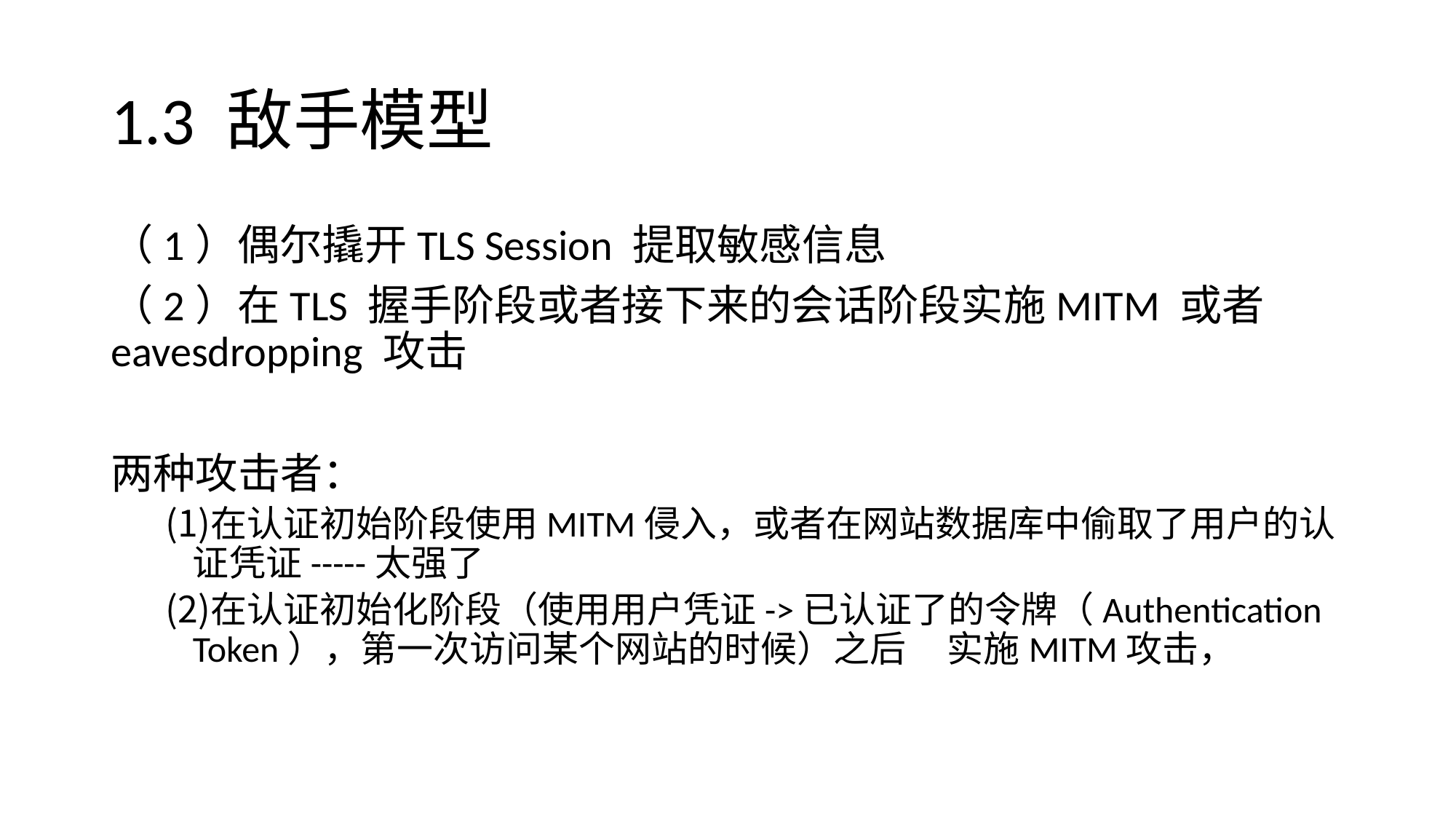

# 1.3 敌手模型
（1）偶尔撬开TLS Session 提取敏感信息
（2）在TLS 握手阶段或者接下来的会话阶段实施MITM 或者eavesdropping 攻击

两种攻击者：
在认证初始阶段使用MITM侵入，或者在网站数据库中偷取了用户的认证凭证-----太强了
在认证初始化阶段（使用用户凭证->已认证了的令牌（Authentication Token），第一次访问某个网站的时候）之后     实施MITM攻击，